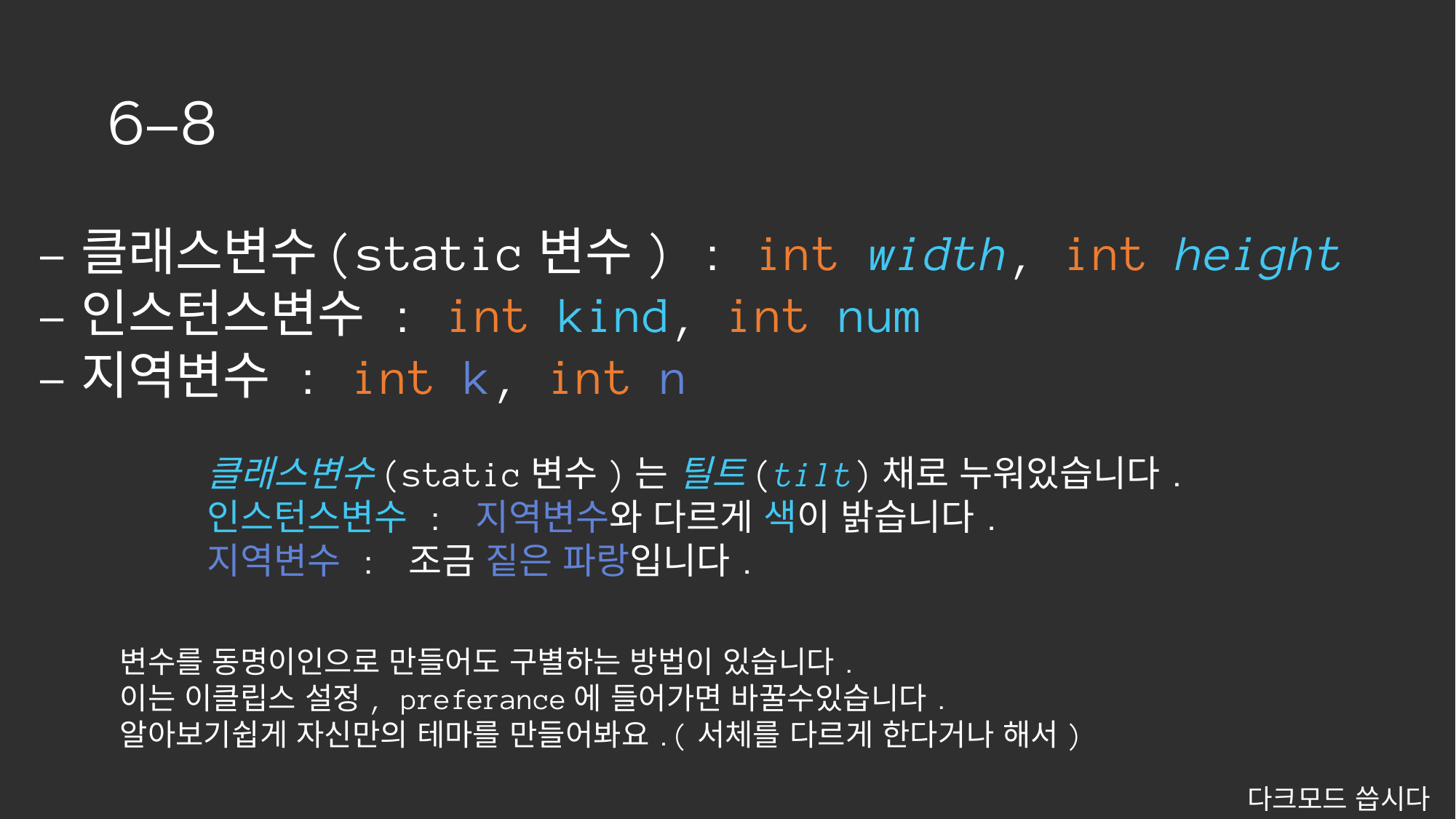

# 6-8
-클래스변수(static변수) : int width, int height
-인스턴스변수 : int kind, int num
-지역변수 : int k, int n
클래스변수(static변수)는 틸트(tilt)채로 누워있습니다.
인스턴스변수 : 지역변수와 다르게 색이 밝습니다.
지역변수 : 조금 짙은 파랑입니다.
변수를 동명이인으로 만들어도 구별하는 방법이 있습니다.
이는 이클립스 설정, preferance에 들어가면 바꿀수있습니다.
알아보기쉽게 자신만의 테마를 만들어봐요.(서체를 다르게 한다거나 해서)
다크모드 씁시다